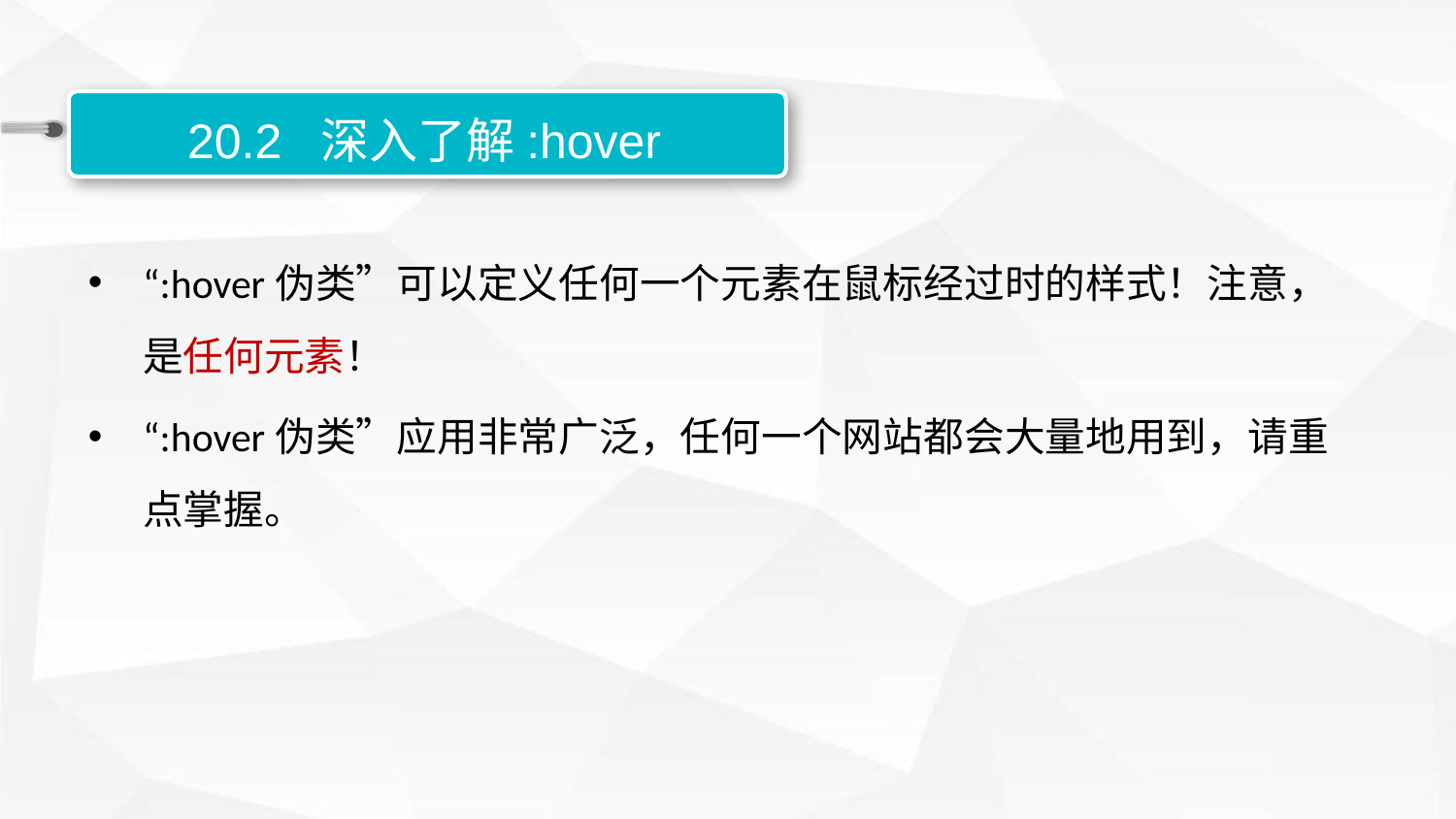

20.2  深入了解:hover

“:hover伪类”可以定义任何一个元素在鼠标经过时的样式！注意，是任何元素！
“:hover伪类”应用非常广泛，任何一个网站都会大量地用到，请重点掌握。